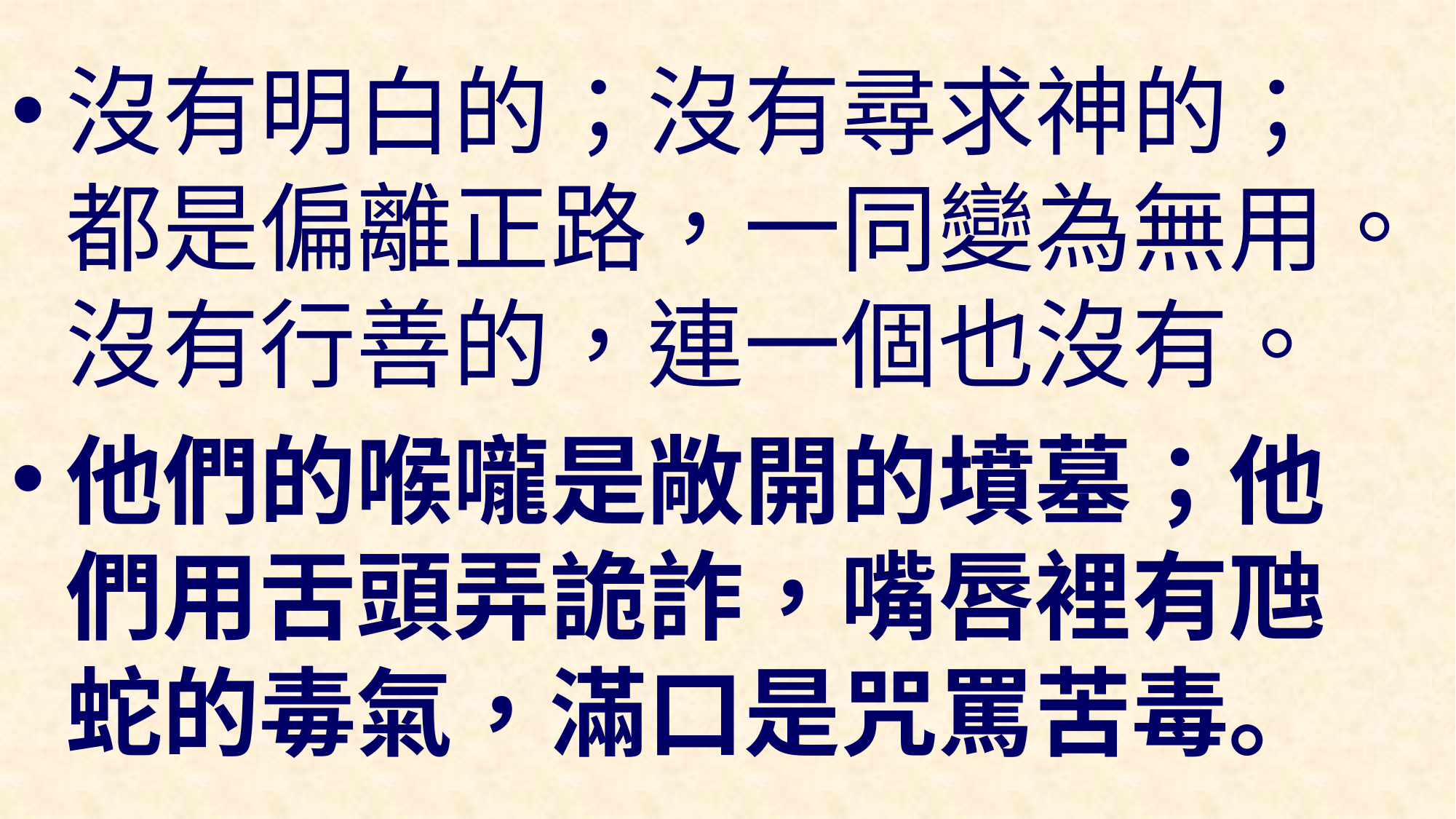

沒有明白的；沒有尋求神的；都是偏離正路，一同變為無用。沒有行善的，連一個也沒有。
他們的喉嚨是敞開的墳墓；他們用舌頭弄詭詐，嘴唇裡有虺蛇的毒氣，滿口是咒罵苦毒。